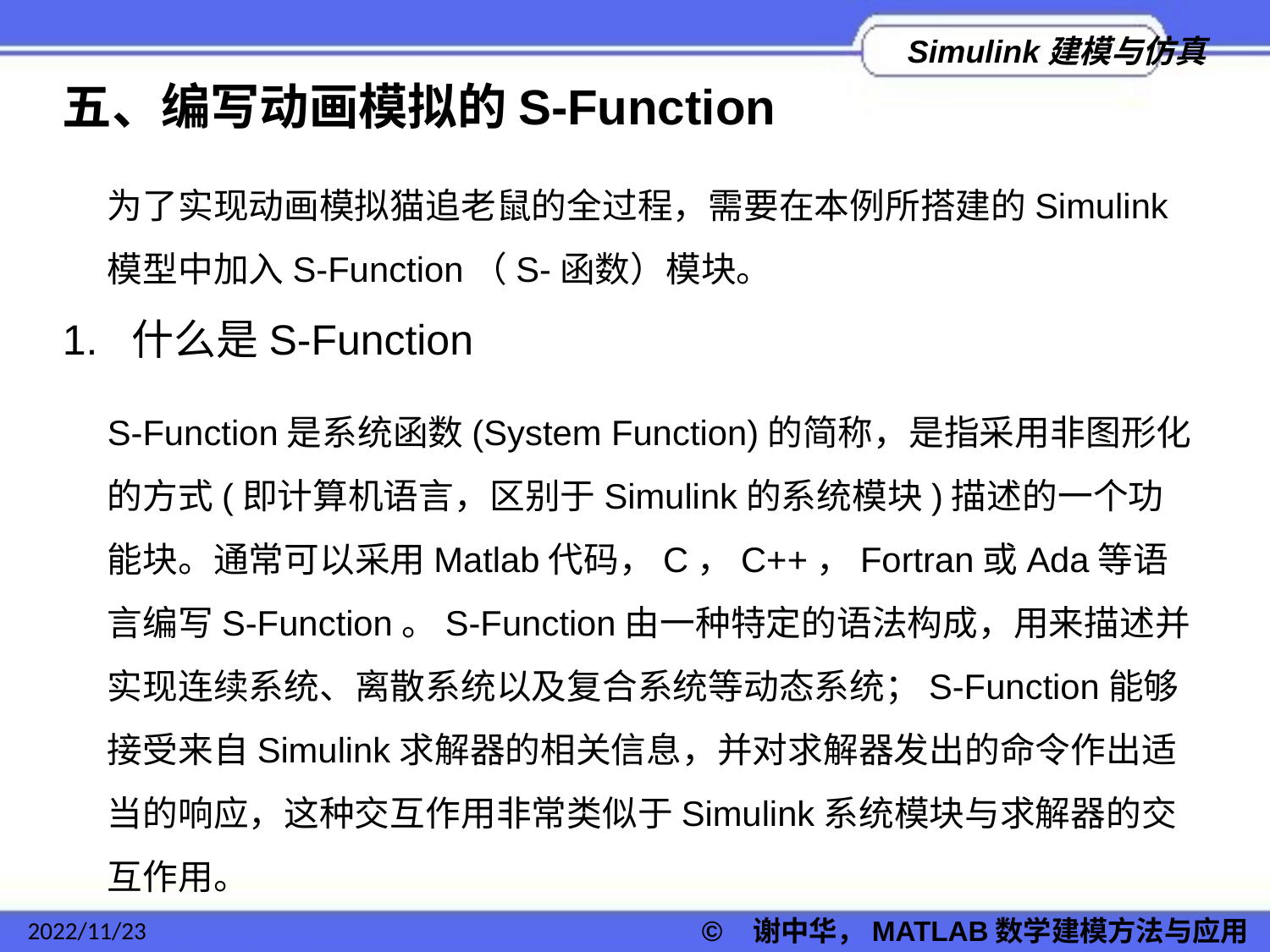

五、编写动画模拟的S-Function
为了实现动画模拟猫追老鼠的全过程，需要在本例所搭建的Simulink模型中加入S-Function（S-函数）模块。
1.  什么是S-Function
S-Function是系统函数(System Function)的简称，是指采用非图形化的方式(即计算机语言，区别于Simulink的系统模块)描述的一个功能块。通常可以采用Matlab代码，C，C++，Fortran或Ada等语言编写S-Function。S-Function由一种特定的语法构成，用来描述并实现连续系统、离散系统以及复合系统等动态系统；S-Function能够接受来自Simulink求解器的相关信息，并对求解器发出的命令作出适当的响应，这种交互作用非常类似于Simulink系统模块与求解器的交互作用。
2022/11/23
©   谢中华，MATLAB数学建模方法与应用